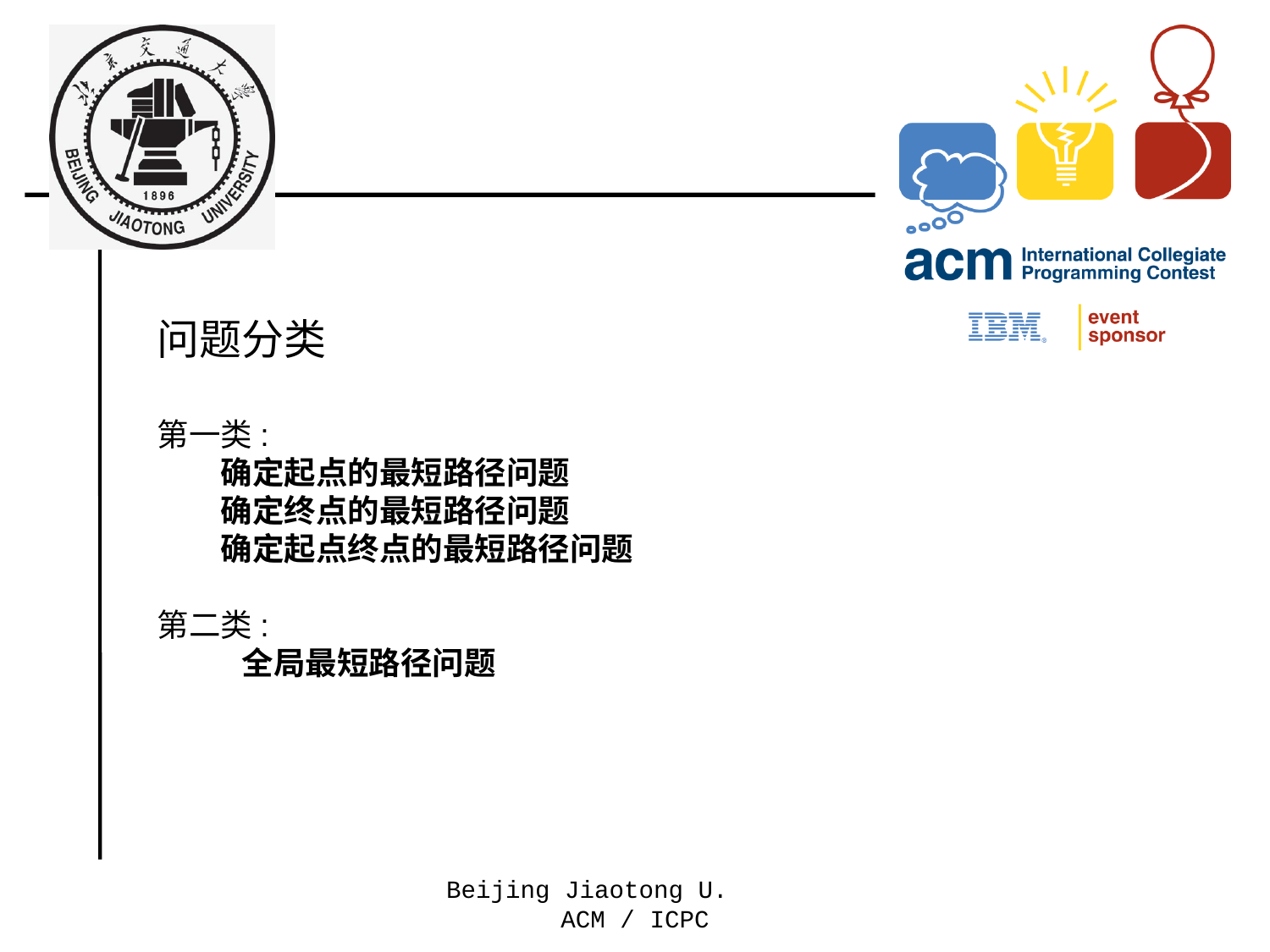

问题分类

第一类:
确定起点的最短路径问题
确定终点的最短路径问题
确定起点终点的最短路径问题

第二类:
       全局最短路径问题